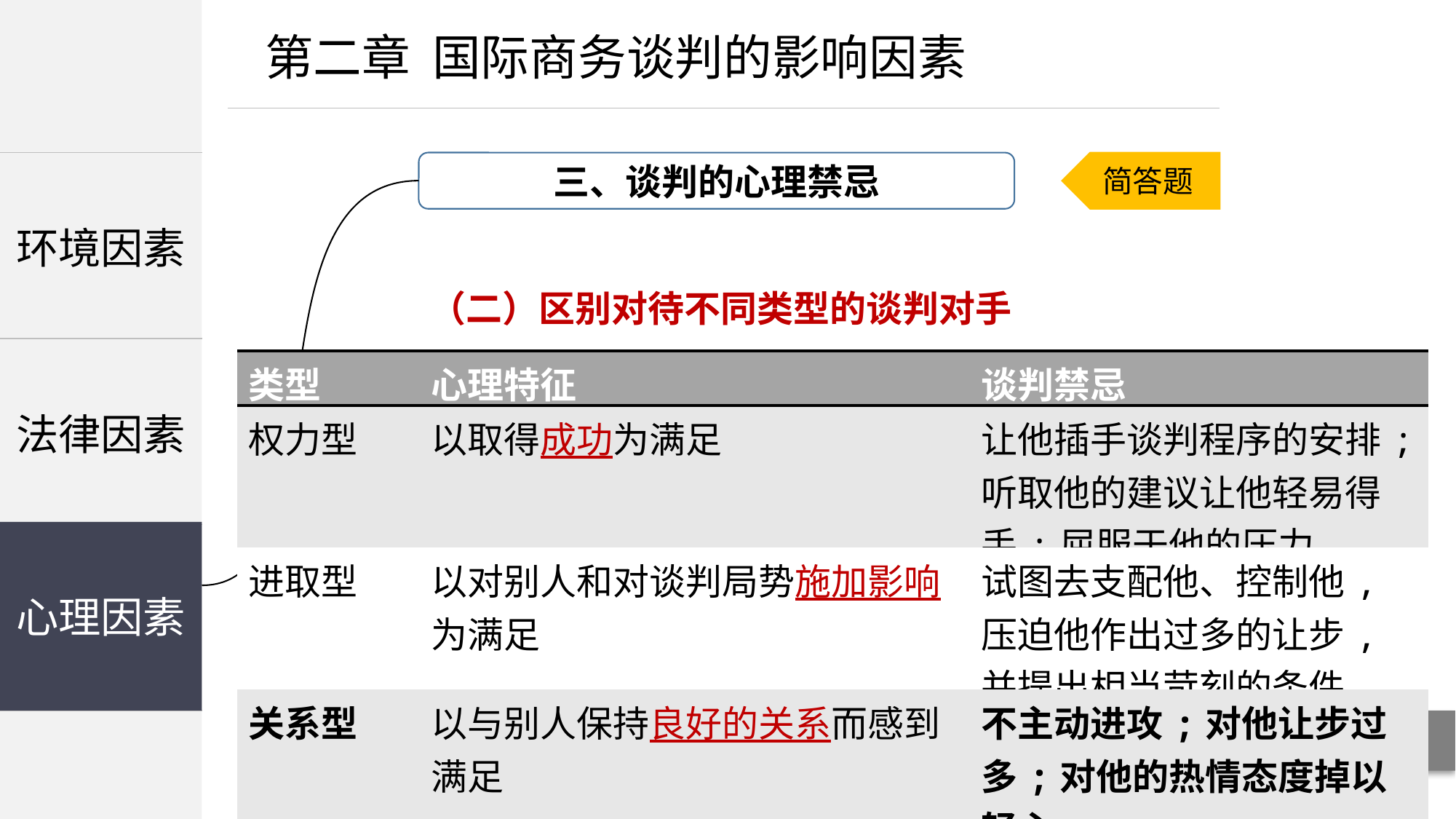

第二章  国际商务谈判的影响因素
三、谈判的心理禁忌
| 环境因素 |
| --- |
| 法律因素 |
| 心理因素 |
简答题
（二）区别对待不同类型的谈判对手

| 类型 | 心理特征 | 谈判禁忌 |
| --- | --- | --- |
| 权力型 | 以取得成功为满足 | 让他插手谈判程序的安排; 听取他的建议让他轻易得手;屈服于他的压力。 |
| 进取型 | 以对别人和对谈判局势施加影响为满足 | 试图去支配他、控制他,压迫他作出过多的让步,并提出相当苛刻的条件。 |
| 关系型 | 以与别人保持良好的关系而感到满足 | 不主动进攻;对他让步过多;对他的热情态度掉以轻心 |

心理因素
108